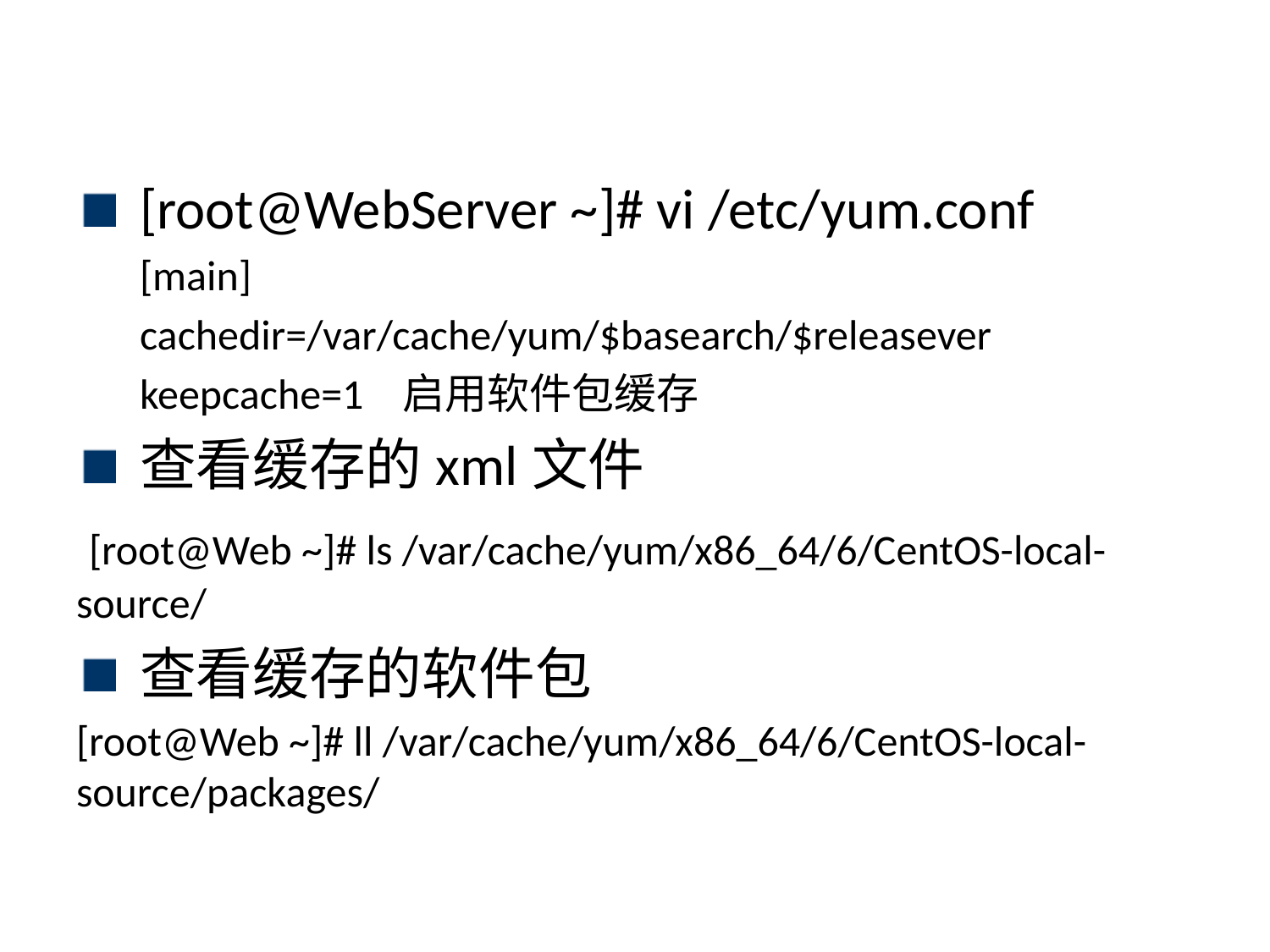

# yum全局配置文件
[root@WebServer ~]# vi /etc/yum.conf
[main]
cachedir=/var/cache/yum/$basearch/$releasever
keepcache=1   启用软件包缓存
查看缓存的xml文件
 [root@Web ~]# ls /var/cache/yum/x86_64/6/CentOS-local-source/
查看缓存的软件包
[root@Web ~]# ll /var/cache/yum/x86_64/6/CentOS-local-source/packages/